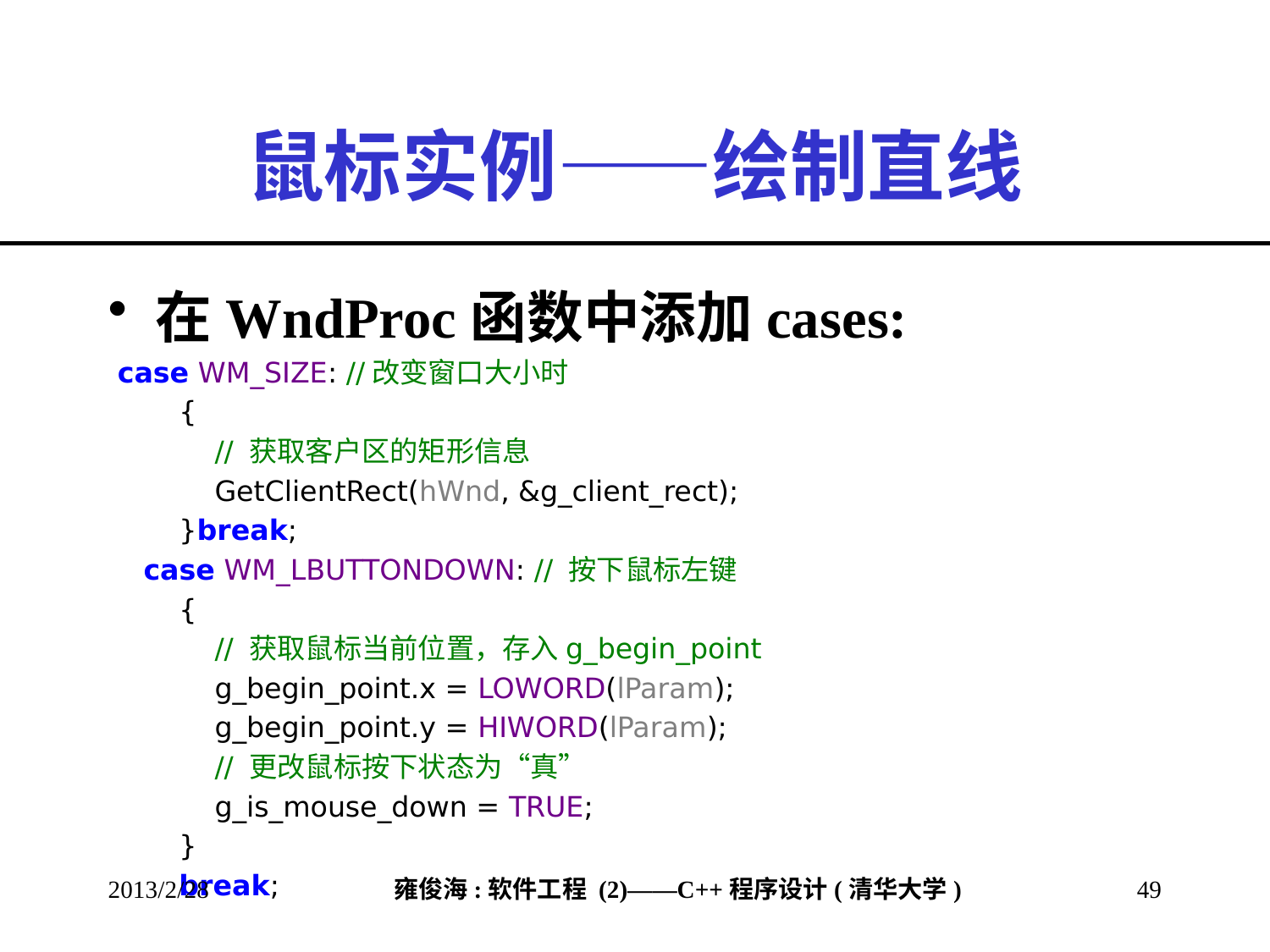

# 鼠标实例——绘制直线
在WndProc函数中添加cases:
 case WM_SIZE: //改变窗口大小时
        {
            // 获取客户区的矩形信息
            GetClientRect(hWnd, &g_client_rect);
        }break;
    case WM_LBUTTONDOWN: // 按下鼠标左键
        {
            // 获取鼠标当前位置，存入g_begin_point
            g_begin_point.x = LOWORD(lParam);
            g_begin_point.y = HIWORD(lParam);
            // 更改鼠标按下状态为“真”
            g_is_mouse_down = TRUE;
        }
        break;
2013/2/28
49